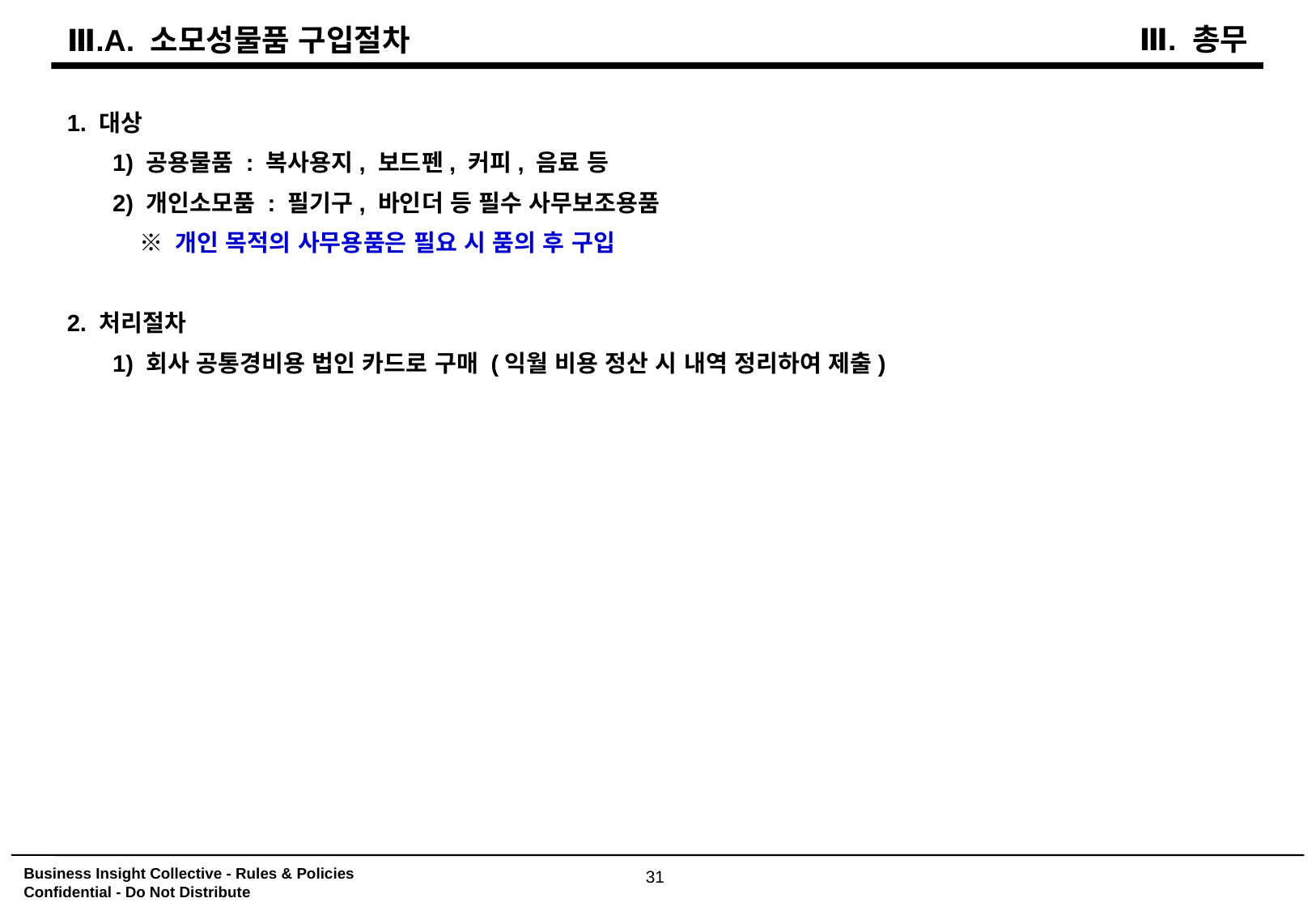

Ⅲ. 총무
Ⅲ.A. 소모성물품 구입절차
1. 대상
	1) 공용물품 : 복사용지, 보드펜, 커피, 음료 등
	2) 개인소모품 : 필기구, 바인더 등 필수 사무보조용품
  	    ※ 개인 목적의 사무용품은 필요 시 품의 후 구입

2. 처리절차
	1) 회사 공통경비용 법인 카드로 구매 (익월 비용 정산 시 내역 정리하여 제출)